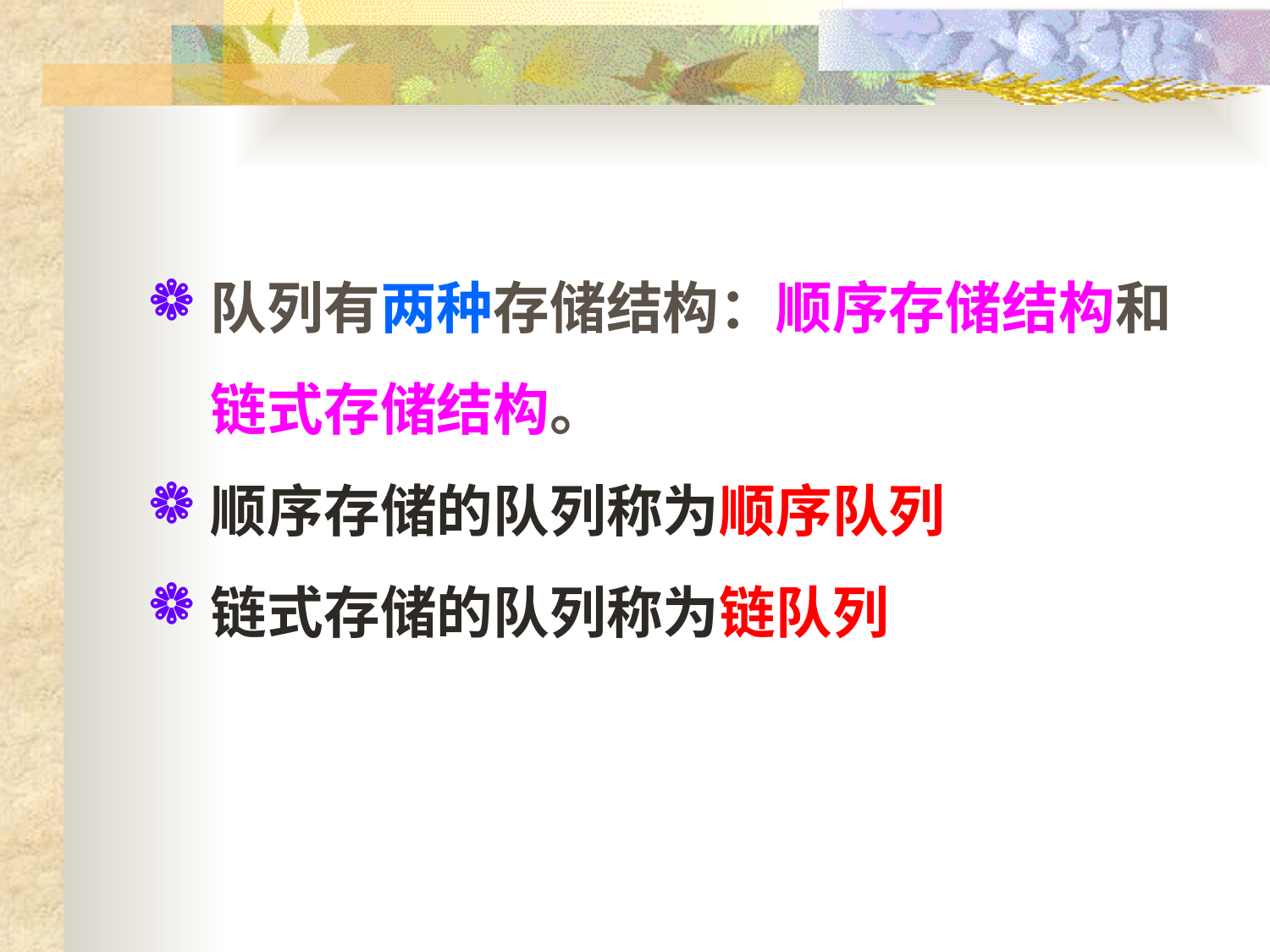

队列有两种存储结构：顺序存储结构和链式存储结构。
顺序存储的队列称为顺序队列
链式存储的队列称为链队列